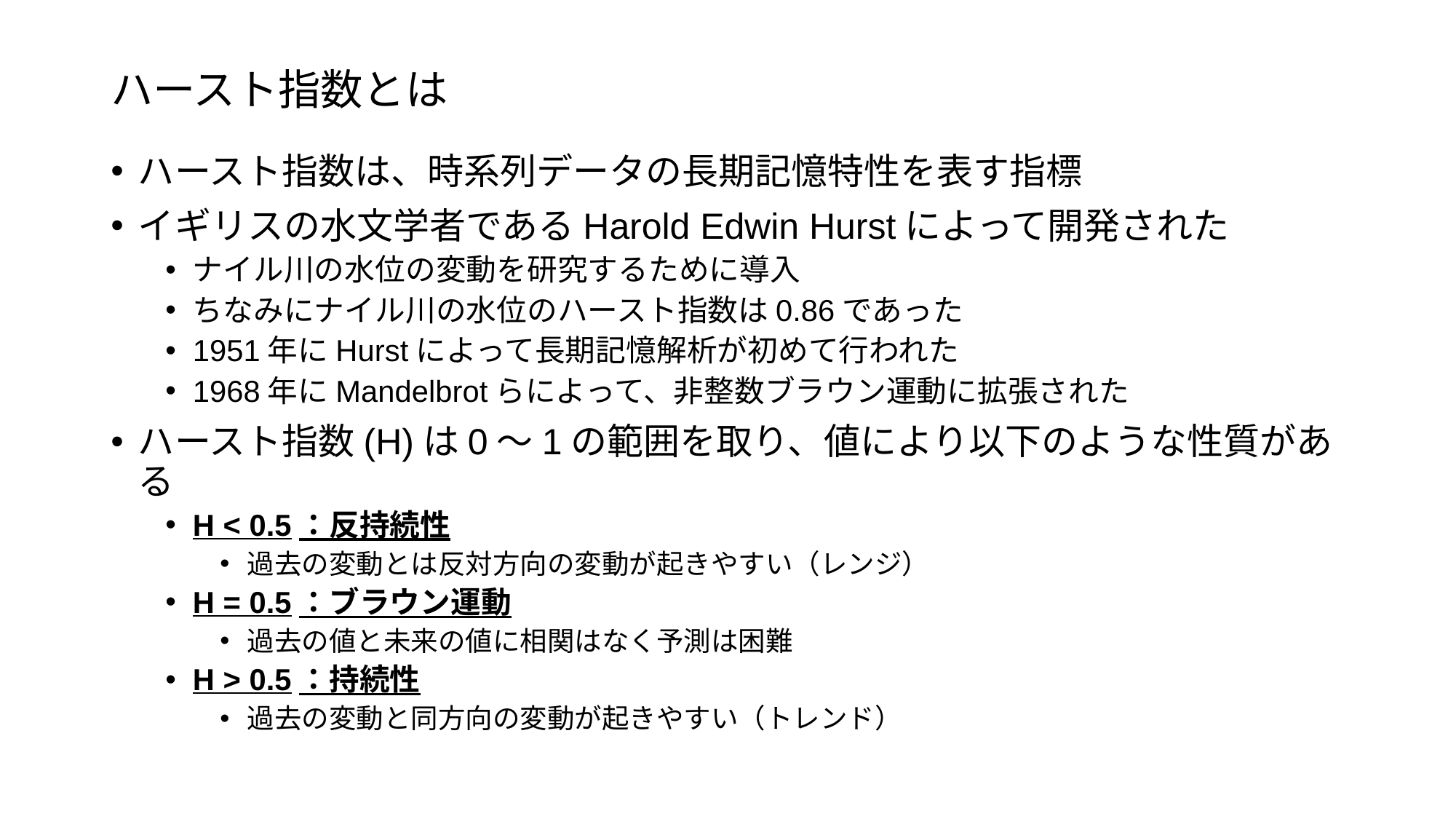

# ハースト指数とは
ハースト指数は、時系列データの長期記憶特性を表す指標
イギリスの水文学者であるHarold Edwin Hurstによって開発された
ナイル川の水位の変動を研究するために導入
ちなみにナイル川の水位のハースト指数は0.86であった
1951年にHurstによって長期記憶解析が初めて行われた
1968年にMandelbrotらによって、非整数ブラウン運動に拡張された
ハースト指数(H)は0～1の範囲を取り、値により以下のような性質がある
H < 0.5：反持続性
過去の変動とは反対方向の変動が起きやすい（レンジ）
H = 0.5：ブラウン運動
過去の値と未来の値に相関はなく予測は困難
H > 0.5：持続性
過去の変動と同方向の変動が起きやすい（トレンド）